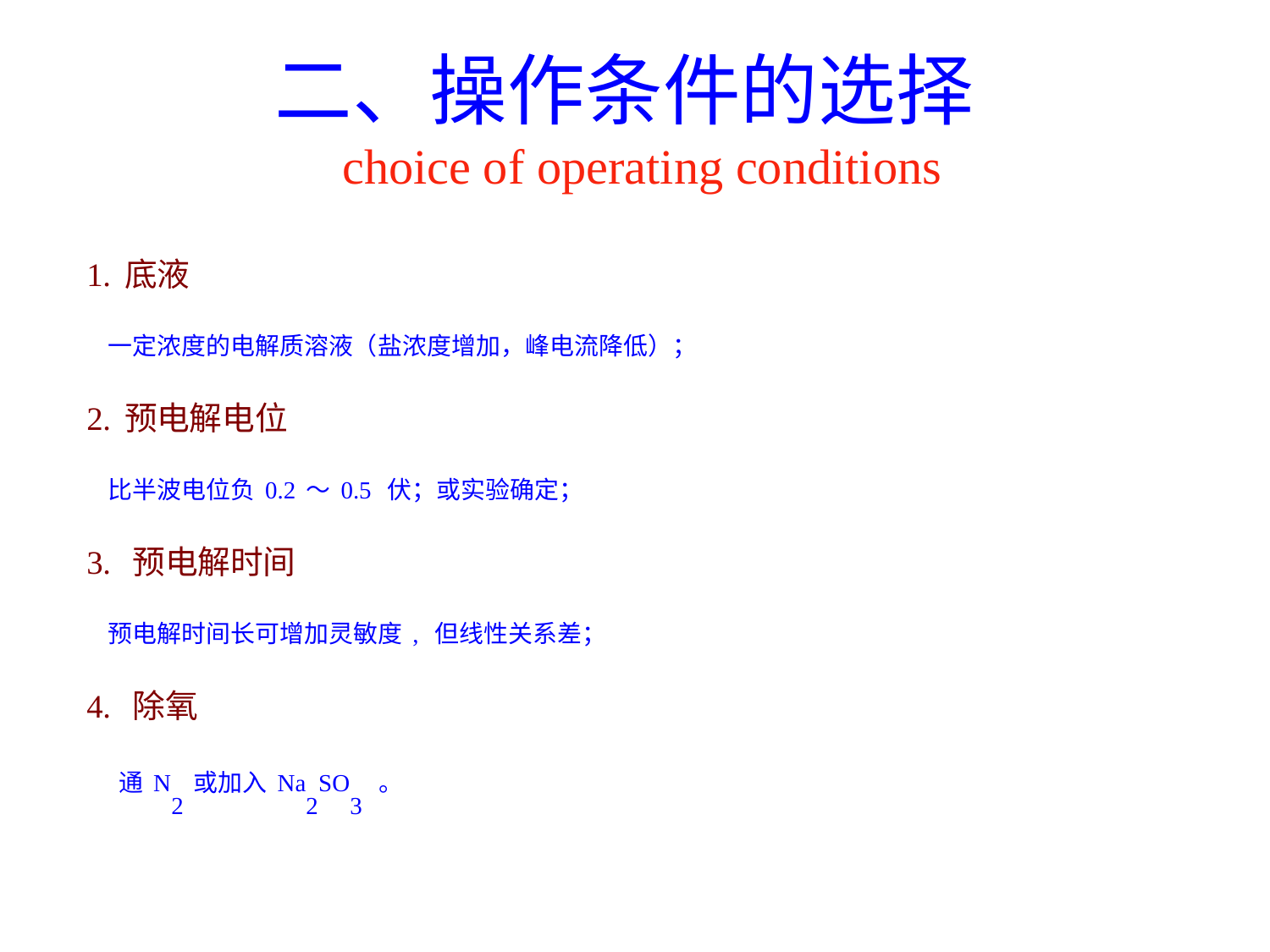

# 二、操作条件的选择 choice of operating conditions
1.底液
  一定浓度的电解质溶液（盐浓度增加，峰电流降低）；
2.预电解电位
  比半波电位负0.2～0.5 伏；或实验确定；
3. 预电解时间
  预电解时间长可增加灵敏度, 但线性关系差；
4. 除氧
    通N2或加入Na2SO3 。